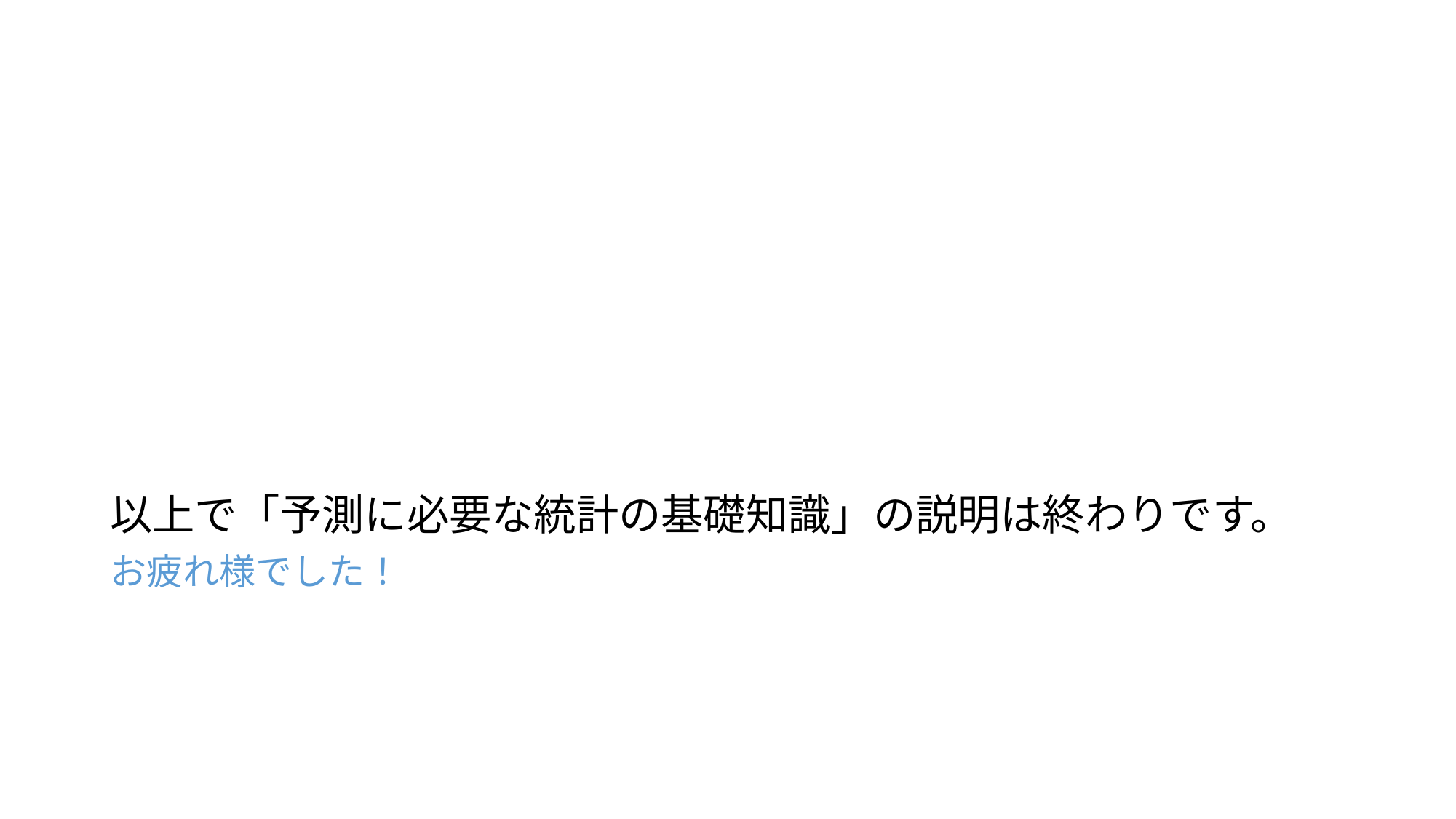

# 以上で「予測に必要な統計の基礎知識」の説明は終わりです。
お疲れ様でした！